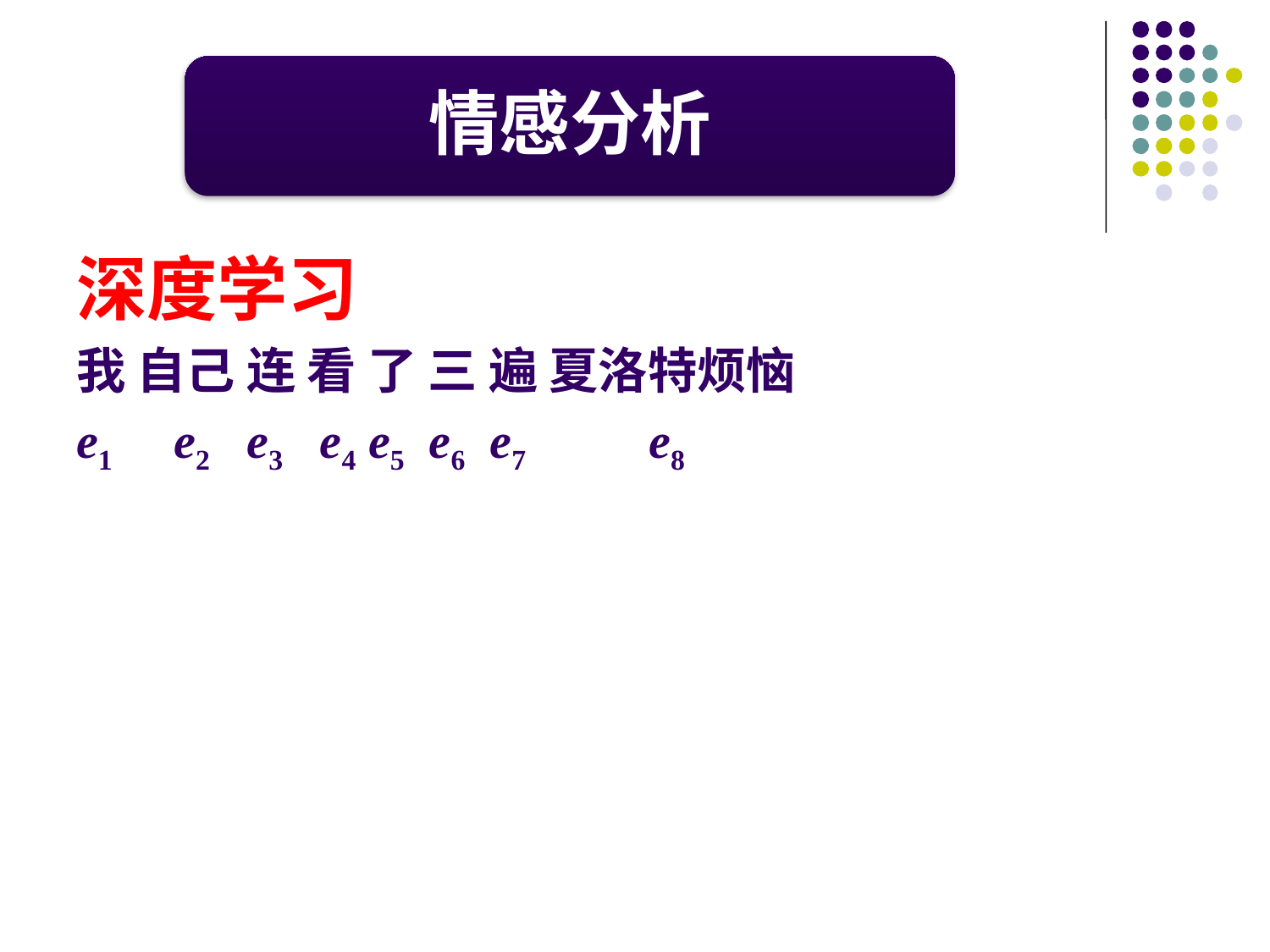

深度学习
我 自己 连 看 了 三 遍 夏洛特烦恼
e1     e2   e3   e4 e5  e6  e7          e8

情感分析